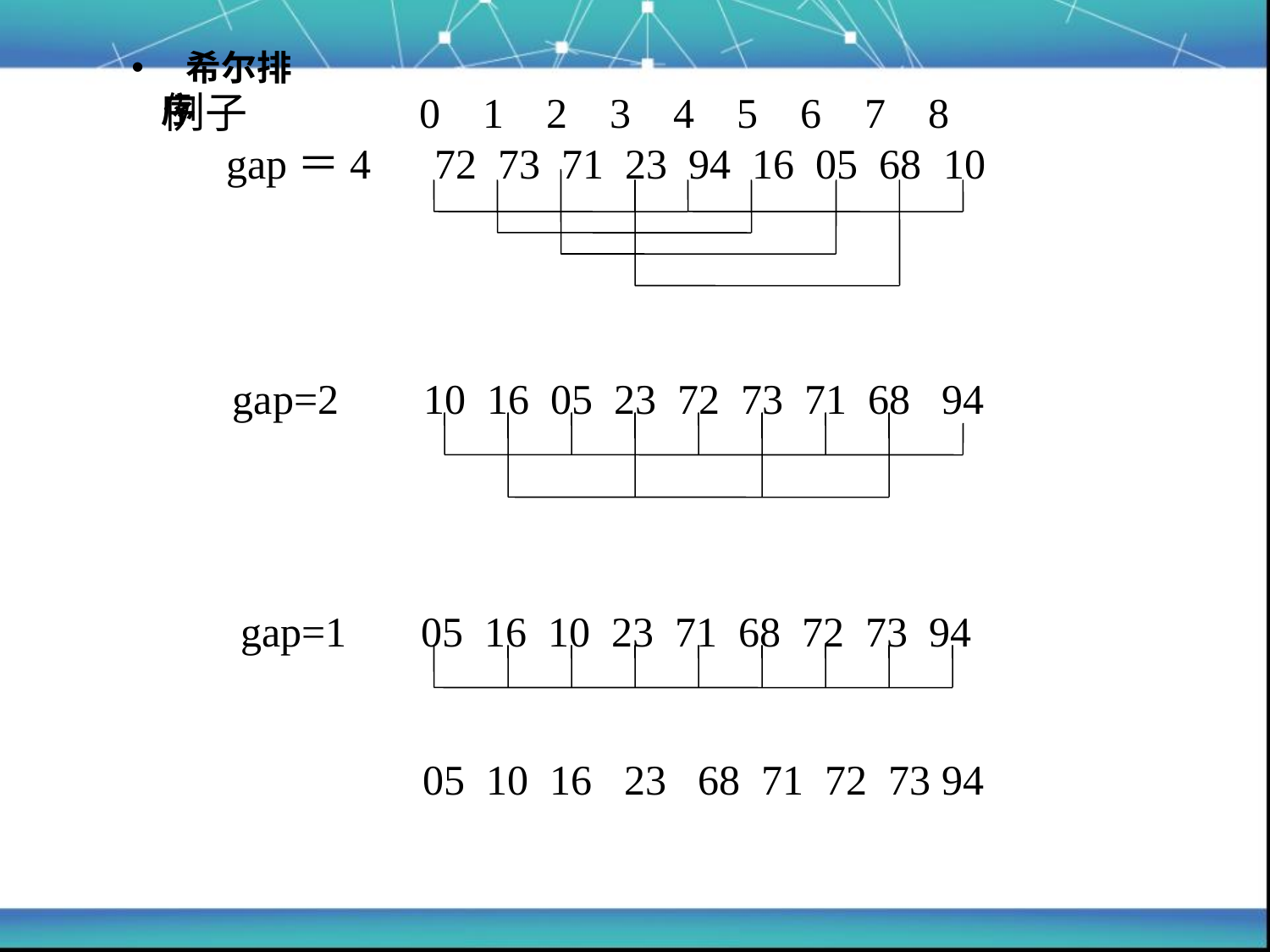

希尔排序
例子                 0    1    2    3    4    5    6    7    8
      gap＝4      72  73  71  23  94  16  05  68  10

  gap=2        10  16  05  23  72  73  71  68   94

gap=1       05  16  10  23  71  68  72  73  94

05  10  16   23   68  71  72  73 94